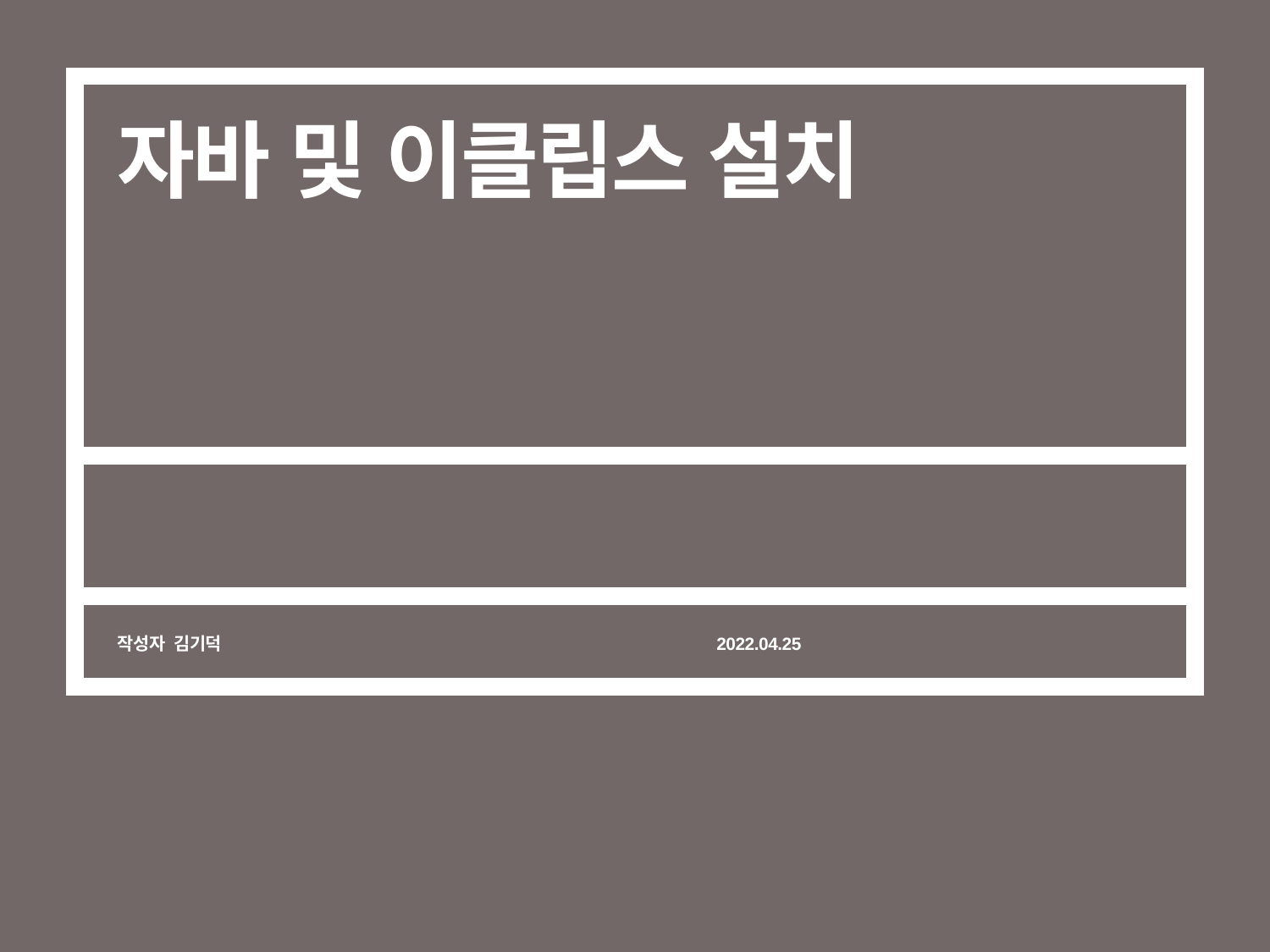

# 자바 및 이클립스 설치

작성자  김기덕
2022.04.25